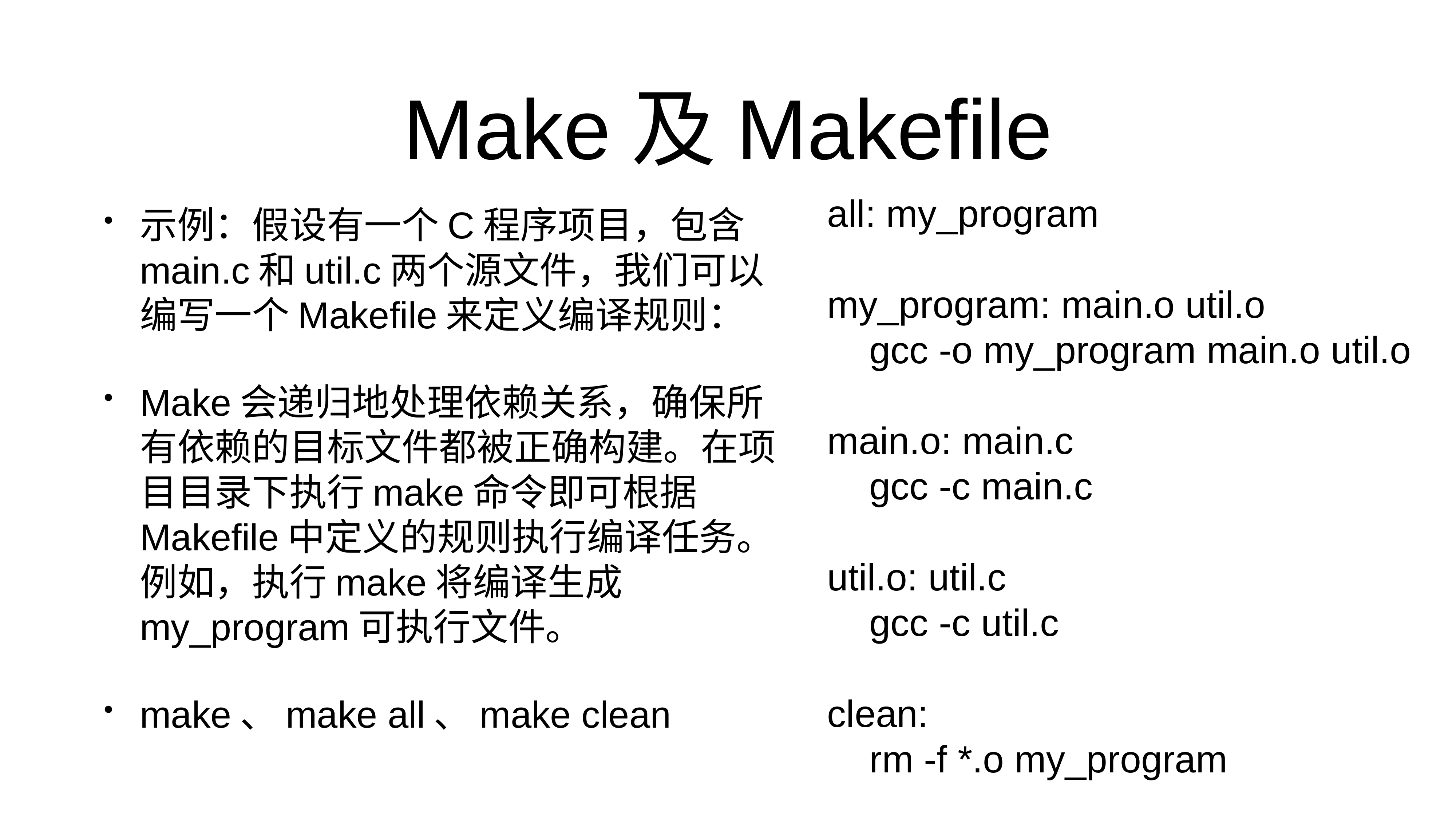

# Make及Makefile
all: my_program

my_program: main.o util.o
    gcc -o my_program main.o util.o

main.o: main.c
    gcc -c main.c

util.o: util.c
    gcc -c util.c

clean:
    rm -f *.o my_program
示例：假设有一个C程序项目，包含main.c和util.c两个源文件，我们可以编写一个Makefile来定义编译规则：
Make会递归地处理依赖关系，确保所有依赖的目标文件都被正确构建。在项目目录下执行make命令即可根据Makefile中定义的规则执行编译任务。例如，执行make将编译生成my_program可执行文件。
make、make all、make clean